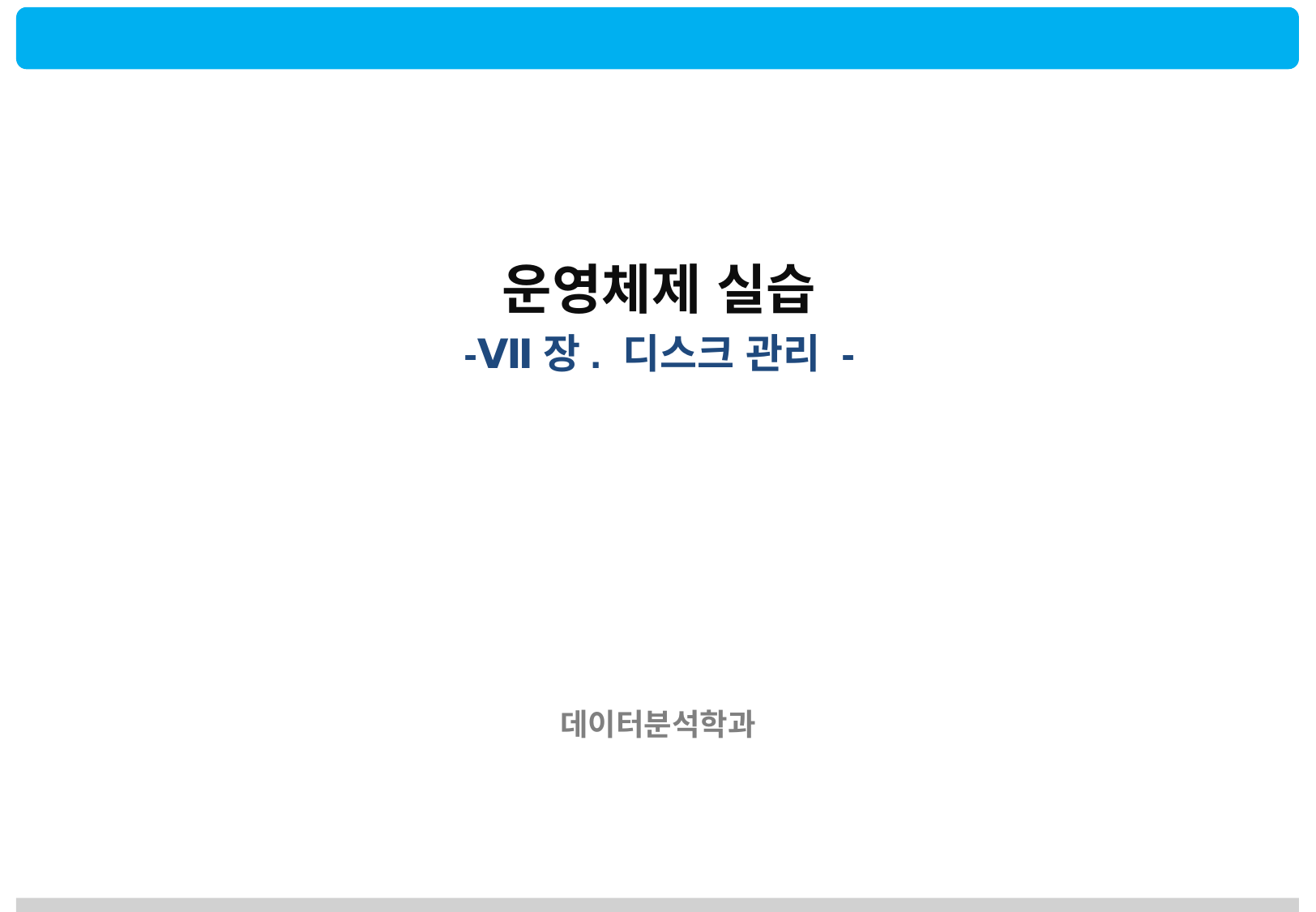

운영체제 실습
-Ⅶ장. 디스크 관리 -
데이터분석학과